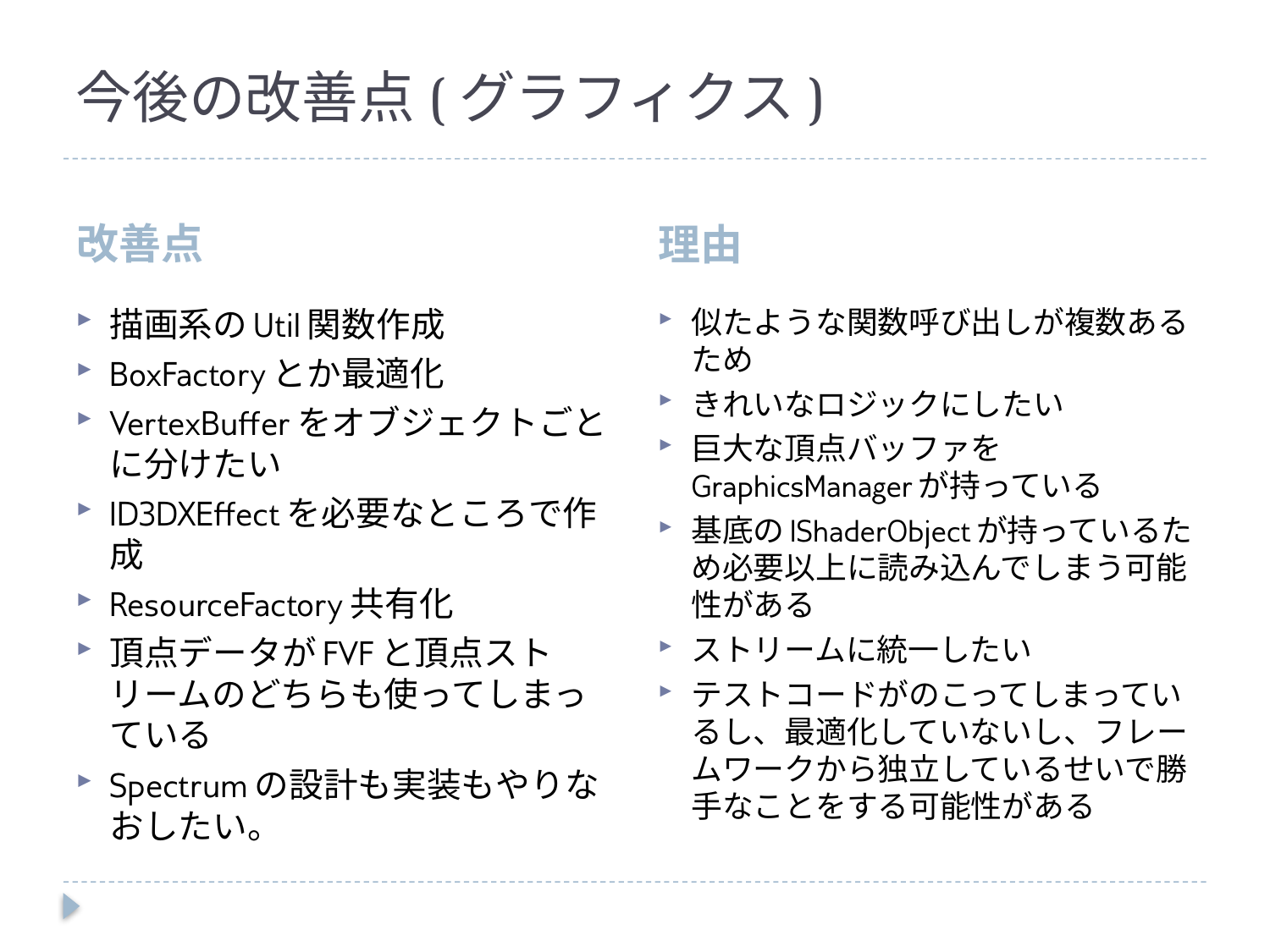

# 今後の改善点(グラフィクス)
改善点
理由
描画系のUtil関数作成
BoxFactoryとか最適化
VertexBufferをオブジェクトごとに分けたい
ID3DXEffectを必要なところで作成
ResourceFactory共有化
頂点データがFVFと頂点ストリームのどちらも使ってしまっている
Spectrumの設計も実装もやりなおしたい。

似たような関数呼び出しが複数あるため
きれいなロジックにしたい
巨大な頂点バッファをGraphicsManagerが持っている
基底のIShaderObjectが持っているため必要以上に読み込んでしまう可能性がある
ストリームに統一したい
テストコードがのこってしまっているし、最適化していないし、フレームワークから独立しているせいで勝手なことをする可能性がある